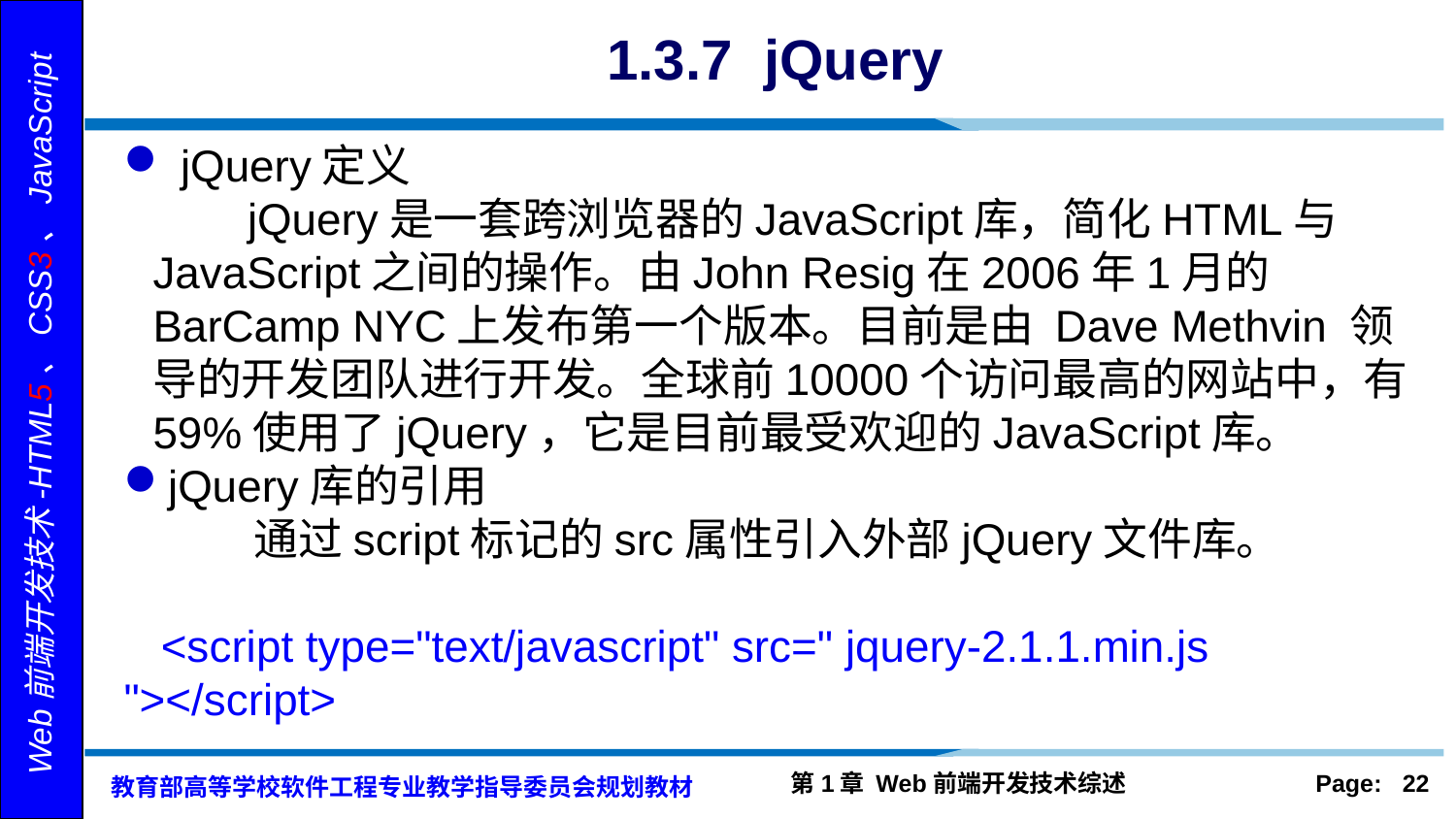

# 1.3.7  jQuery
 jQuery定义
          jQuery是一套跨浏览器的JavaScript库，简化HTML与JavaScript之间的操作。由John Resig在2006年1月的BarCamp NYC上发布第一个版本。目前是由 Dave Methvin 领导的开发团队进行开发。全球前10000个访问最高的网站中，有59%使用了jQuery，它是目前最受欢迎的JavaScript库。
jQuery库的引用
            通过script标记的src属性引入外部jQuery文件库。

   <script type="text/javascript" src=" jquery-2.1.1.min.js "></script>